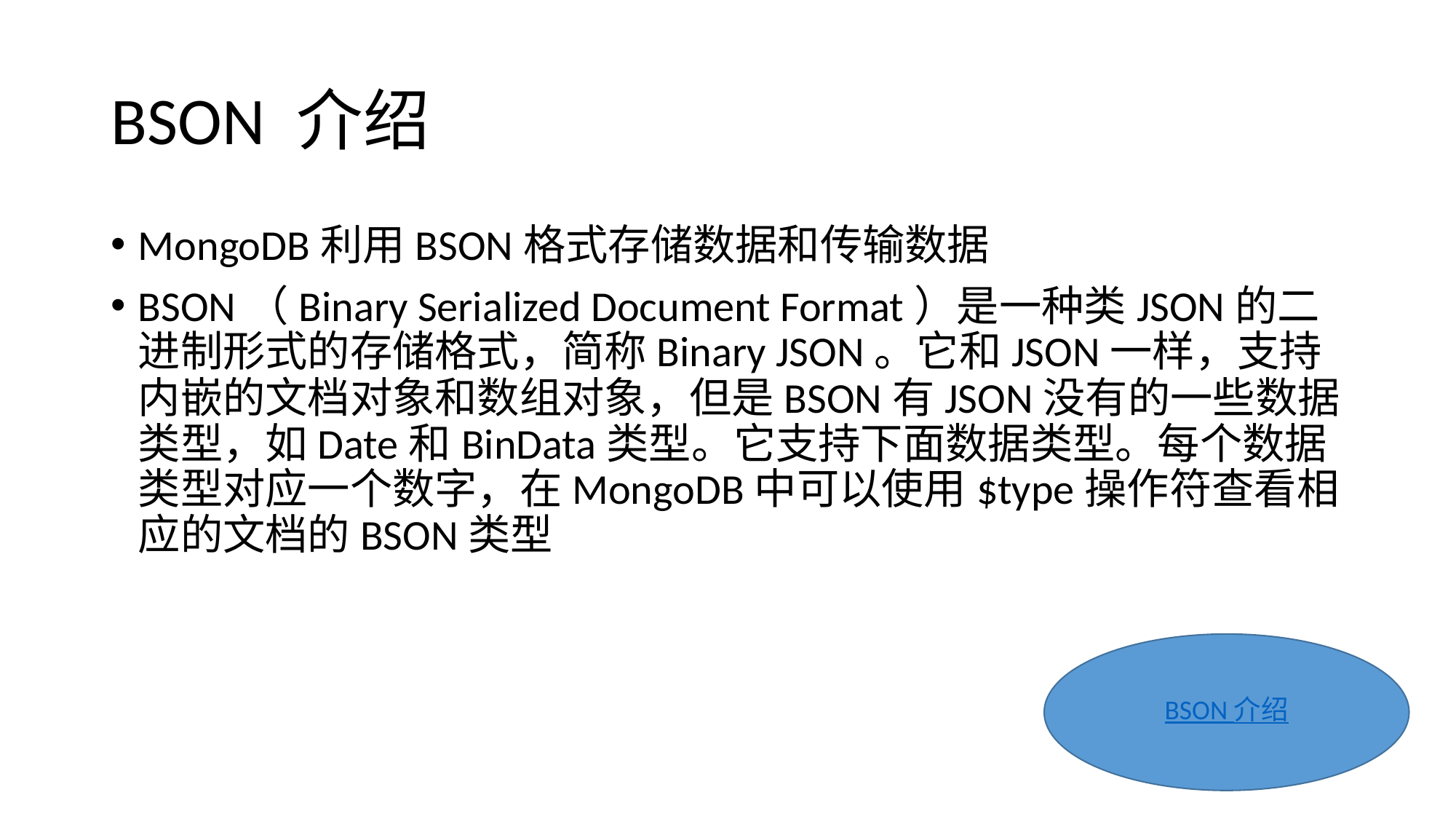

# BSON 介绍
MongoDB利用BSON格式存储数据和传输数据
BSON（Binary Serialized Document Format）是一种类JSON的二进制形式的存储格式，简称Binary JSON。它和JSON一样，支持内嵌的文档对象和数组对象，但是BSON有JSON没有的一些数据类型，如Date和BinData类型。它支持下面数据类型。每个数据类型对应一个数字，在MongoDB中可以使用$type操作符查看相应的文档的BSON类型
BSON 介绍